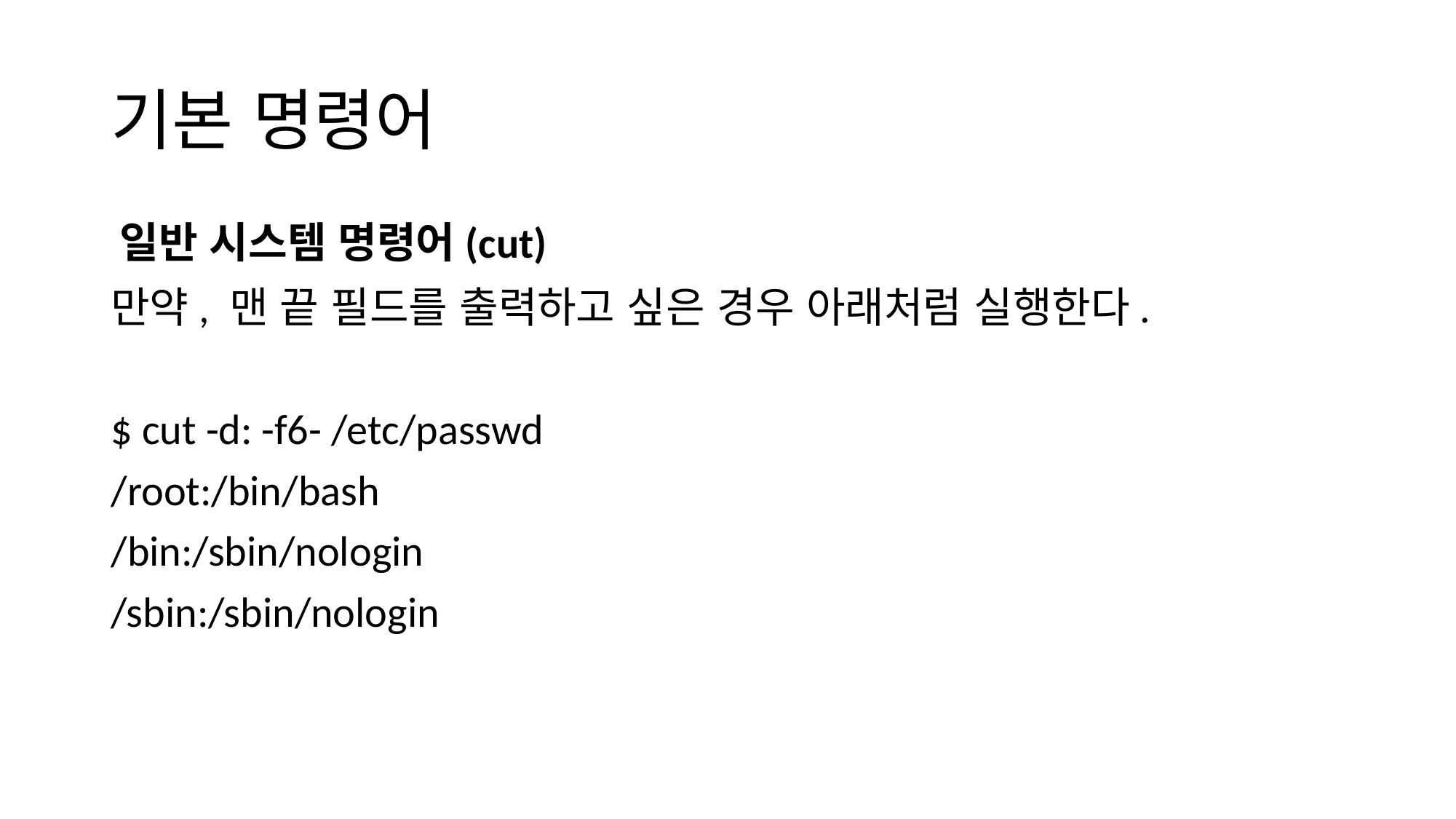

# 기본 명령어
일반 시스템 명령어(cut)
만약, 맨 끝 필드를 출력하고 싶은 경우 아래처럼 실행한다.

$ cut -d: -f6- /etc/passwd
/root:/bin/bash
/bin:/sbin/nologin
/sbin:/sbin/nologin